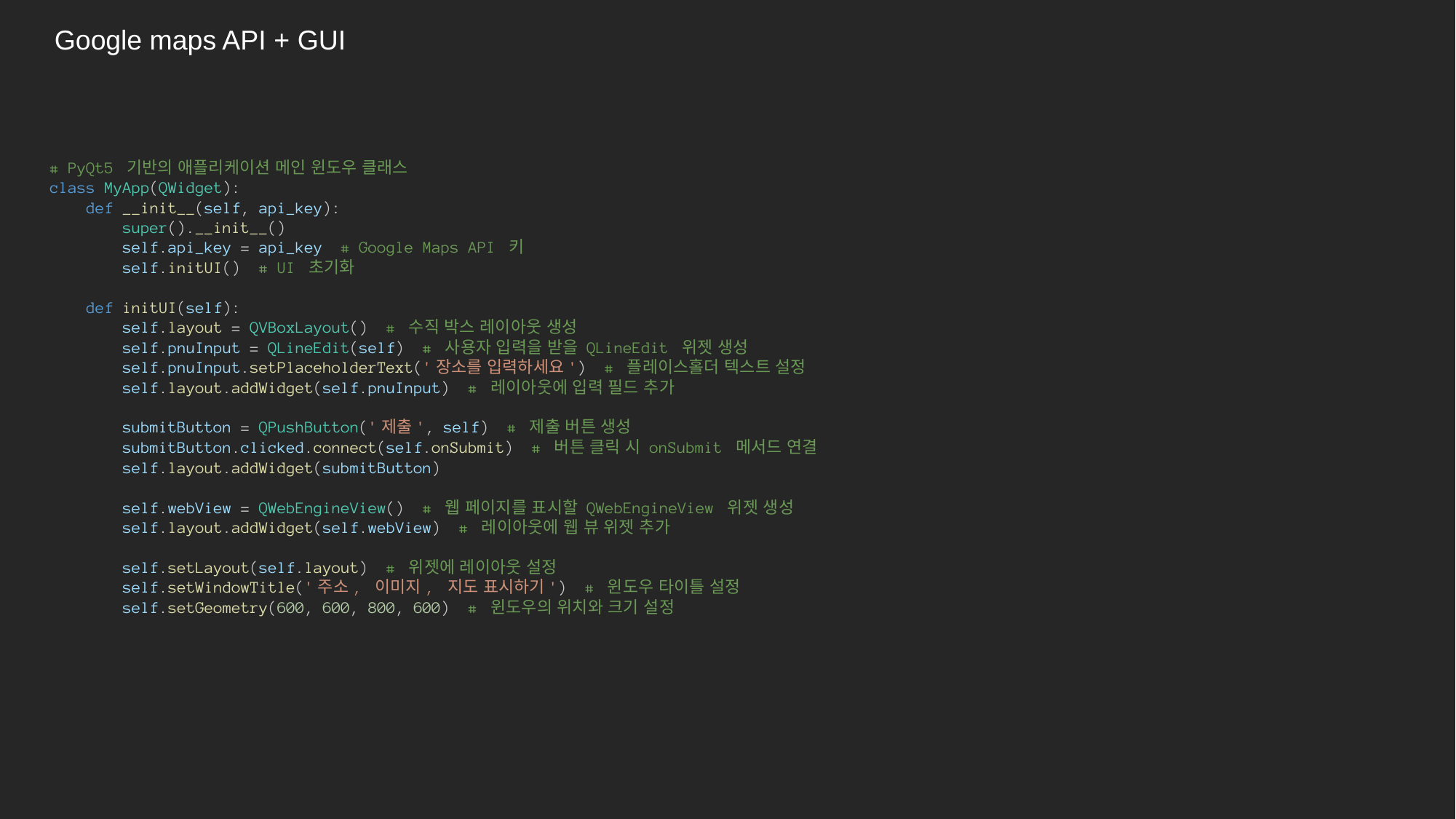

Google maps API + GUI
# PyQt5 기반의 애플리케이션 메인 윈도우 클래스
class MyApp(QWidget):
    def __init__(self, api_key):
        super().__init__()
        self.api_key = api_key  # Google Maps API 키
        self.initUI()  # UI 초기화
    def initUI(self):
        self.layout = QVBoxLayout()  # 수직 박스 레이아웃 생성
        self.pnuInput = QLineEdit(self)  # 사용자 입력을 받을 QLineEdit 위젯 생성
        self.pnuInput.setPlaceholderText('장소를 입력하세요')  # 플레이스홀더 텍스트 설정
        self.layout.addWidget(self.pnuInput)  # 레이아웃에 입력 필드 추가
        submitButton = QPushButton('제출', self)  # 제출 버튼 생성
        submitButton.clicked.connect(self.onSubmit)  # 버튼 클릭 시 onSubmit 메서드 연결
        self.layout.addWidget(submitButton)
        self.webView = QWebEngineView()  # 웹 페이지를 표시할 QWebEngineView 위젯 생성
        self.layout.addWidget(self.webView)  # 레이아웃에 웹 뷰 위젯 추가
        self.setLayout(self.layout)  # 위젯에 레이아웃 설정
        self.setWindowTitle('주소, 이미지, 지도 표시하기')  # 윈도우 타이틀 설정
        self.setGeometry(600, 600, 800, 600)  # 윈도우의 위치와 크기 설정